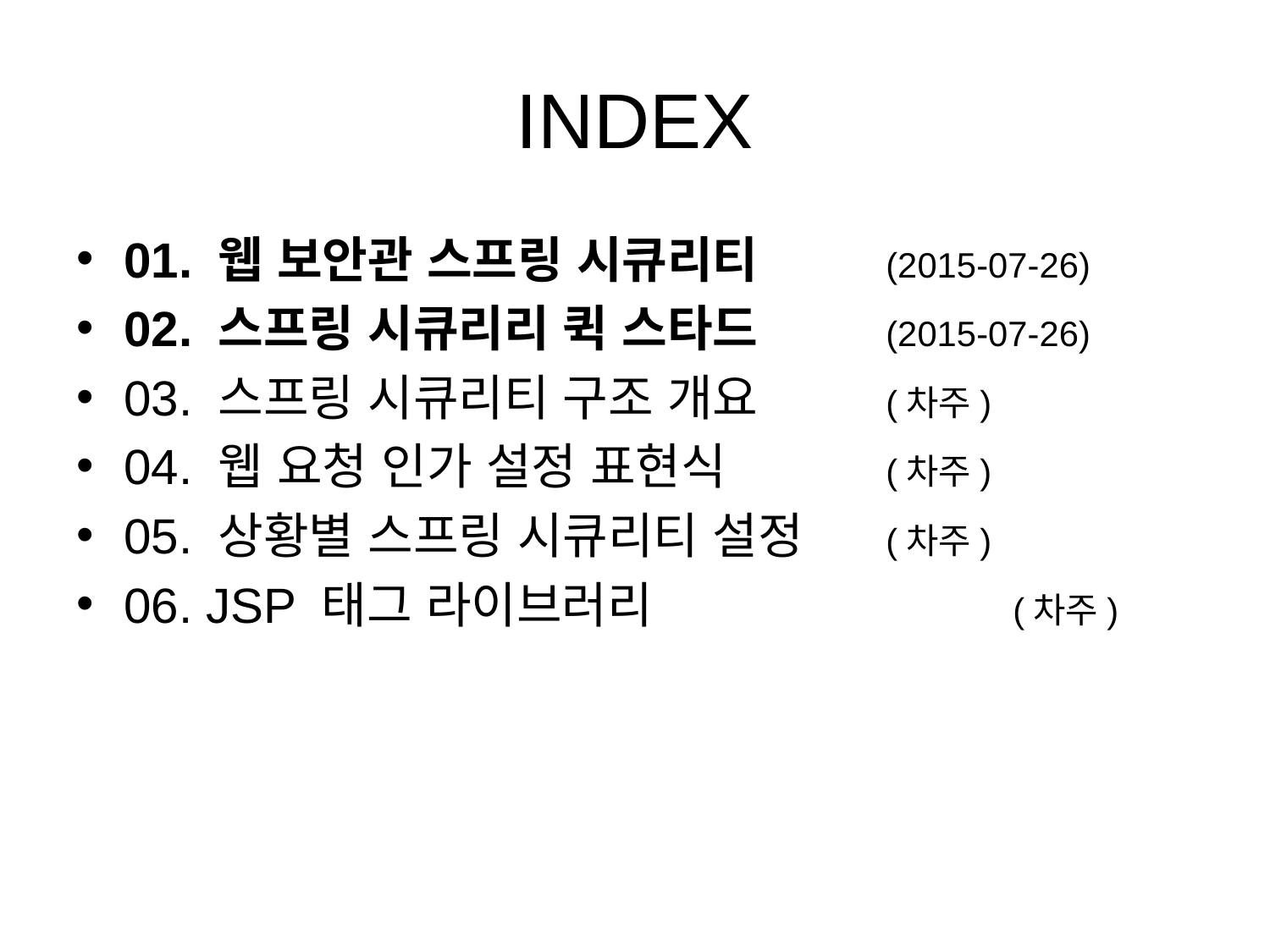

# INDEX
01. 웹 보안관 스프링 시큐리티		(2015-07-26)
02. 스프링 시큐리리 퀵 스타드		(2015-07-26)
03. 스프링 시큐리티 구조 개요		(차주)
04. 웹 요청 인가 설정 표현식		(차주)
05. 상황별 스프링 시큐리티 설정	(차주)
06. JSP 태그 라이브러리			(차주)